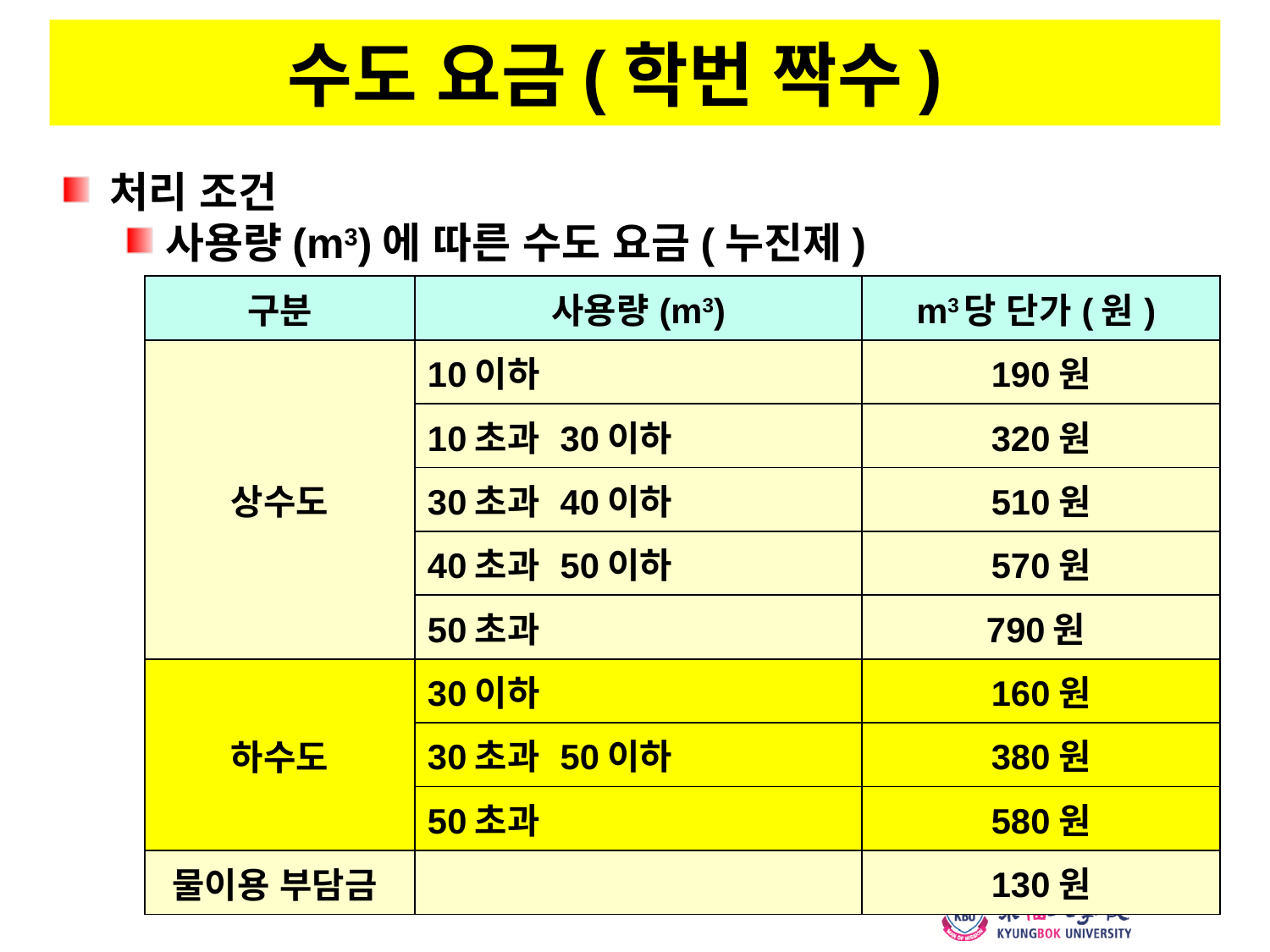

# 수도 요금(학번 짝수)
처리 조건
사용량(m3)에 따른 수도 요금(누진제)

| 구분 | 사용량(m3) | m3당 단가(원) |
| --- | --- | --- |
| 상수도 | 10이하 | 190원 |
|  | 10초과 30이하 | 320원 |
|  | 30초과 40이하 | 510원 |
|  | 40초과 50이하 | 570원 |
|  | 50초과 | 790원 |
| 하수도 | 30이하 | 160원 |
|  | 30초과 50이하 | 380원 |
|  | 50초과 | 580원 |
| 물이용 부담금 |  | 130원 |